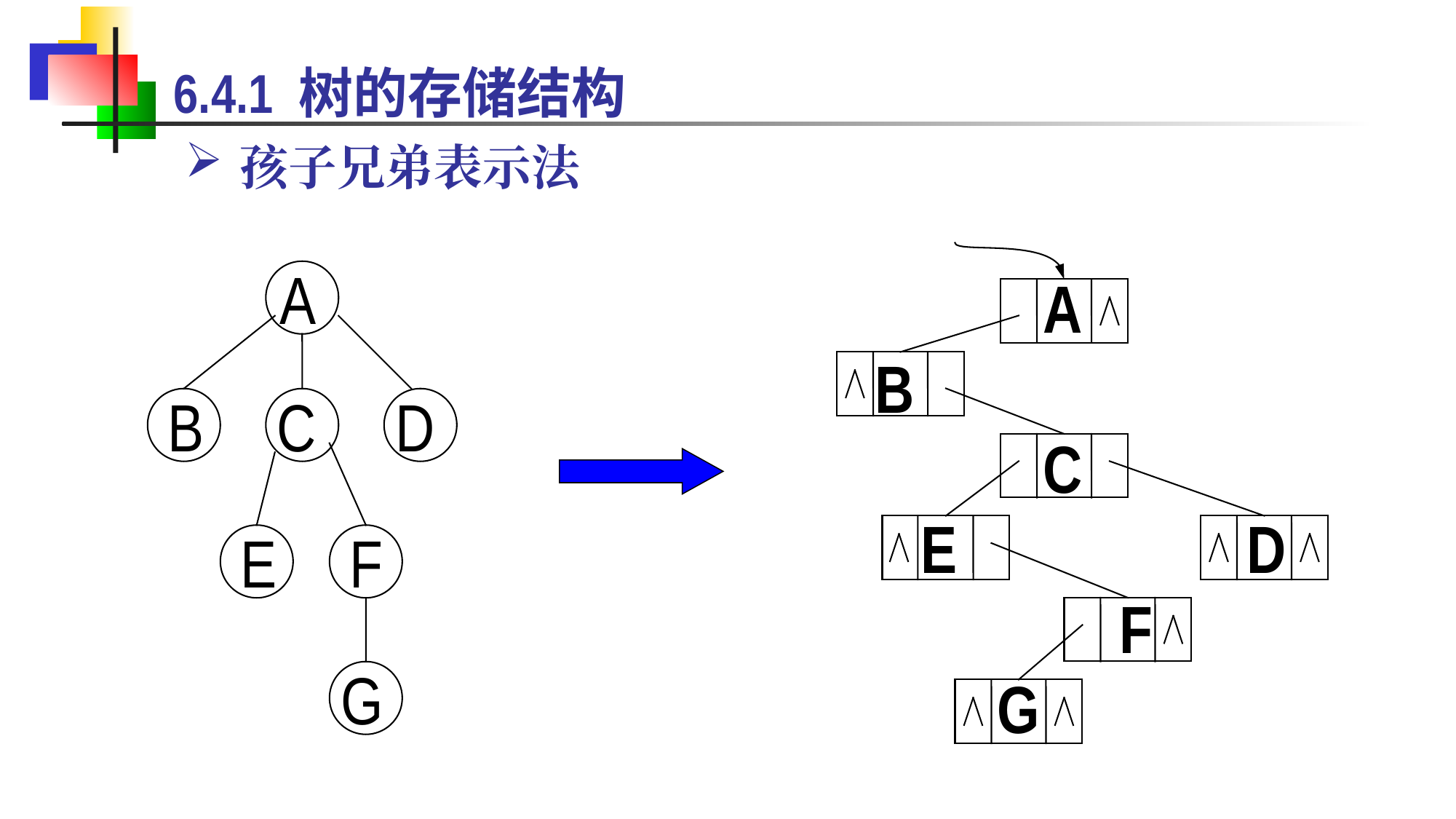

6.4.1 树的存储结构
孩子兄弟表示法
A
           A
B
           C
   E                   D
                F
        G

B
C
D

E
F

G